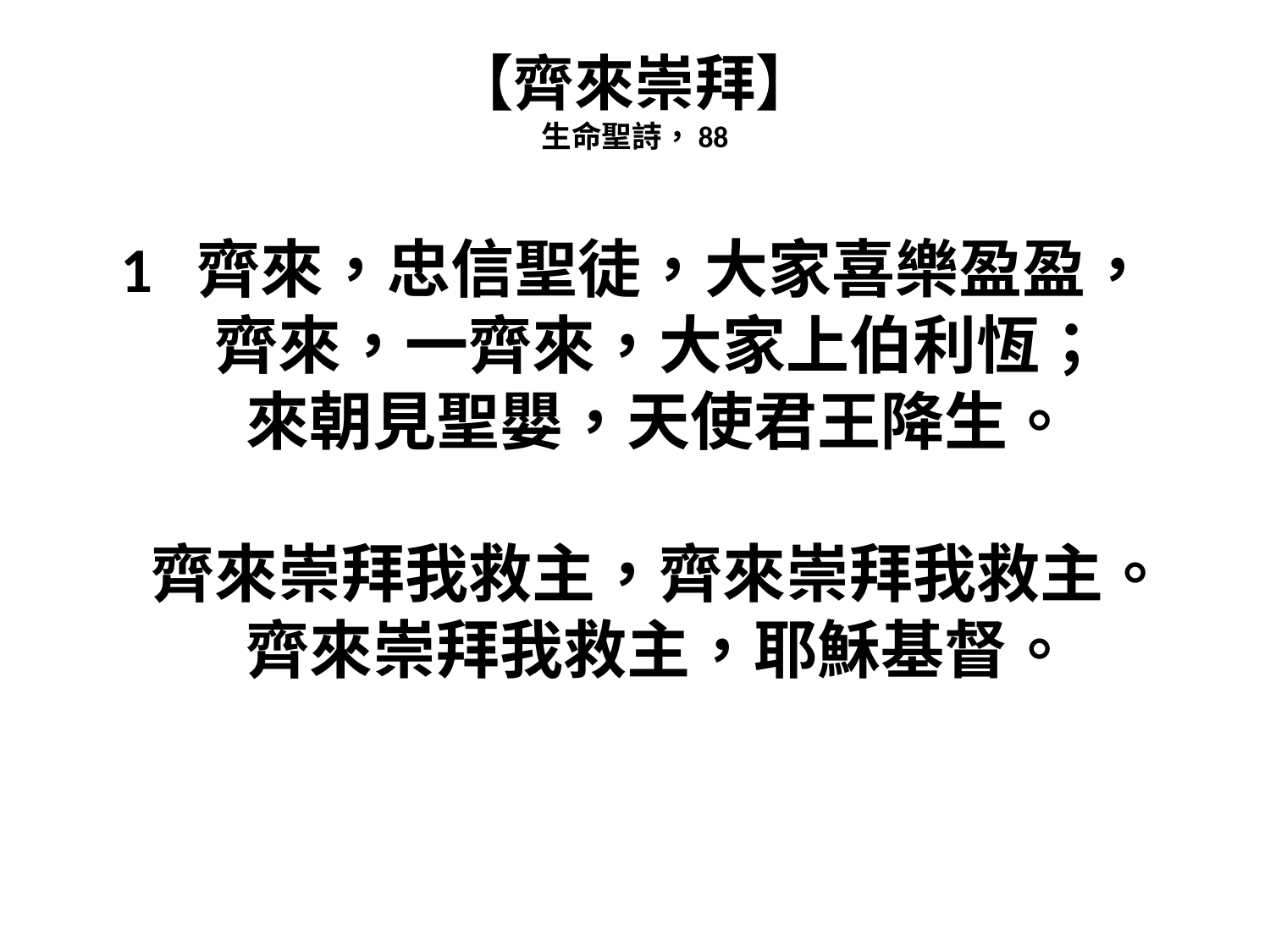

# 【齊來崇拜】 生命聖詩，88
1  齊來，忠信聖徒，大家喜樂盈盈，
齊來，一齊來，大家上伯利恆；
來朝見聖嬰，天使君王降生。
齊來崇拜我救主，齊來崇拜我救主。
齊來崇拜我救主，耶穌基督。